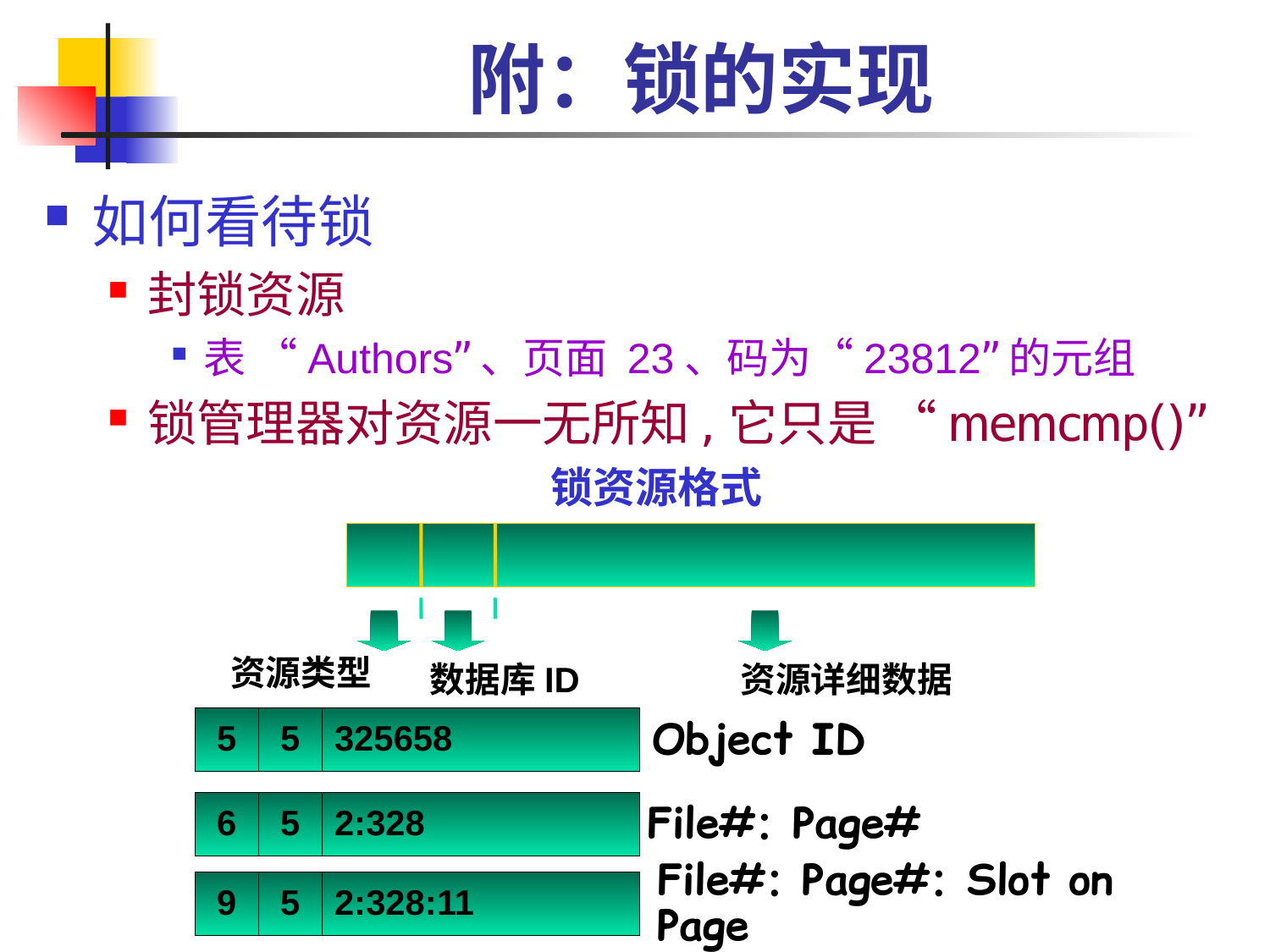

# 附：锁的实现
如何看待锁
封锁资源
表 “Authors”、页面 23、码为“23812”的元组
锁管理器对资源一无所知,它只是 “memcmp()”

锁资源格式

资源类型
数据库ID
资源详细数据
5
5
325658
Object ID
6
5
2:328
File#: Page#
9
5
2:328:11
File#: Page#: Slot on Page